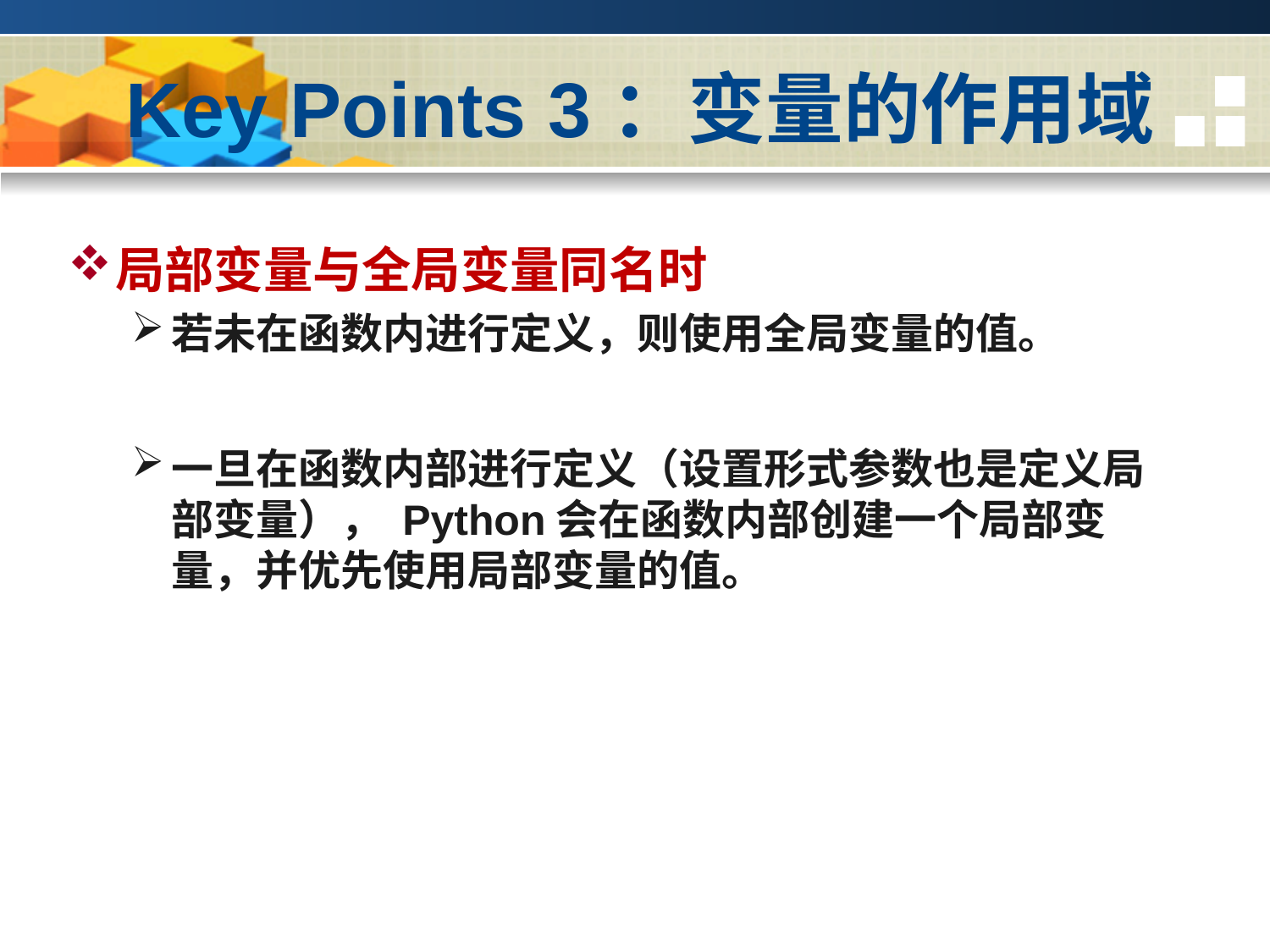

# Key Points 3：变量的作用域
局部变量与全局变量同名时
若未在函数内进行定义，则使用全局变量的值。

一旦在函数内部进行定义（设置形式参数也是定义局部变量）， Python会在函数内部创建一个局部变量，并优先使用局部变量的值。